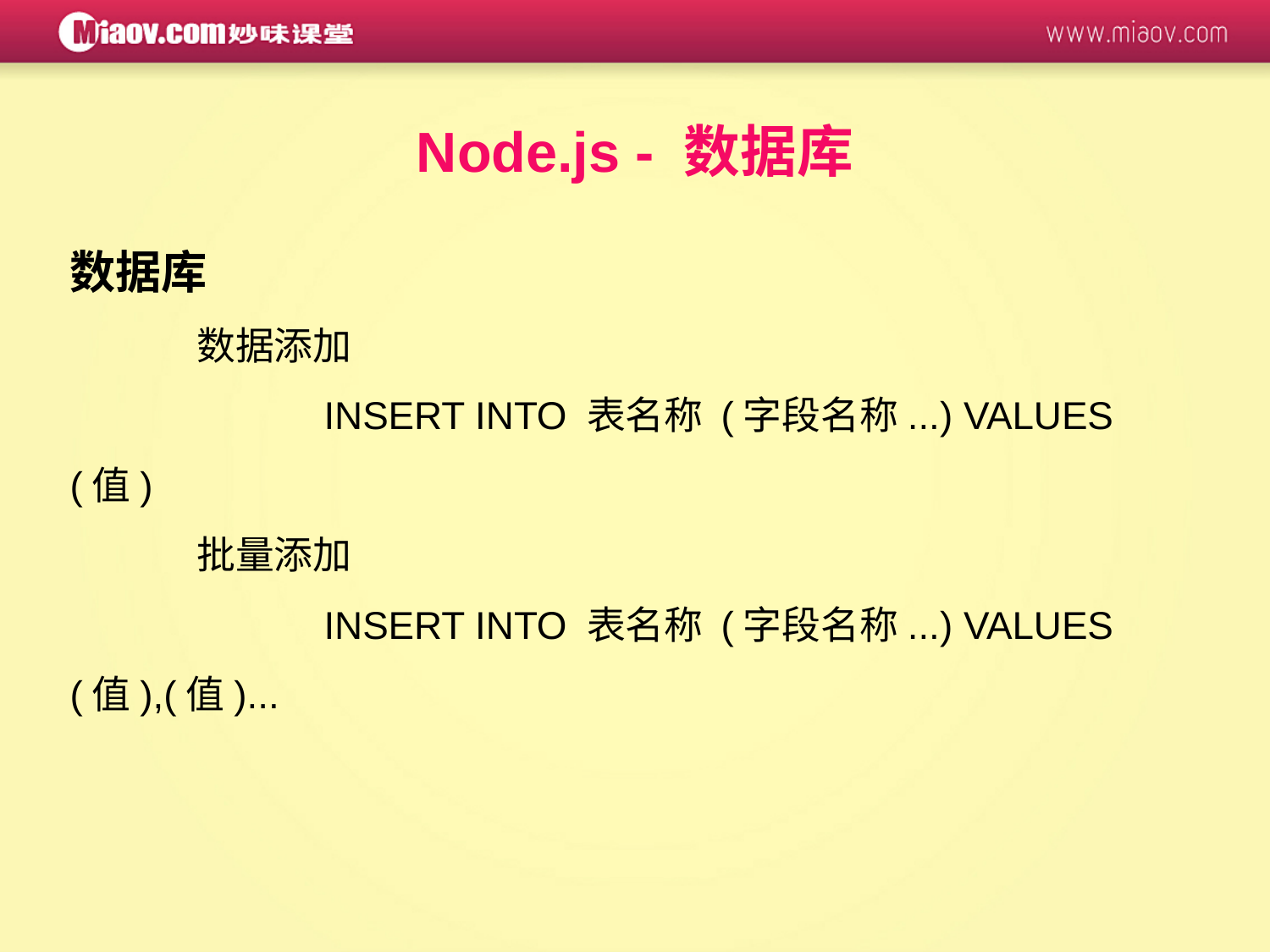

Node.js - 数据库
数据库
	数据添加
		INSERT INTO 表名称 (字段名称...) VALUES (值)
	批量添加
		INSERT INTO 表名称 (字段名称...) VALUES (值),(值)...